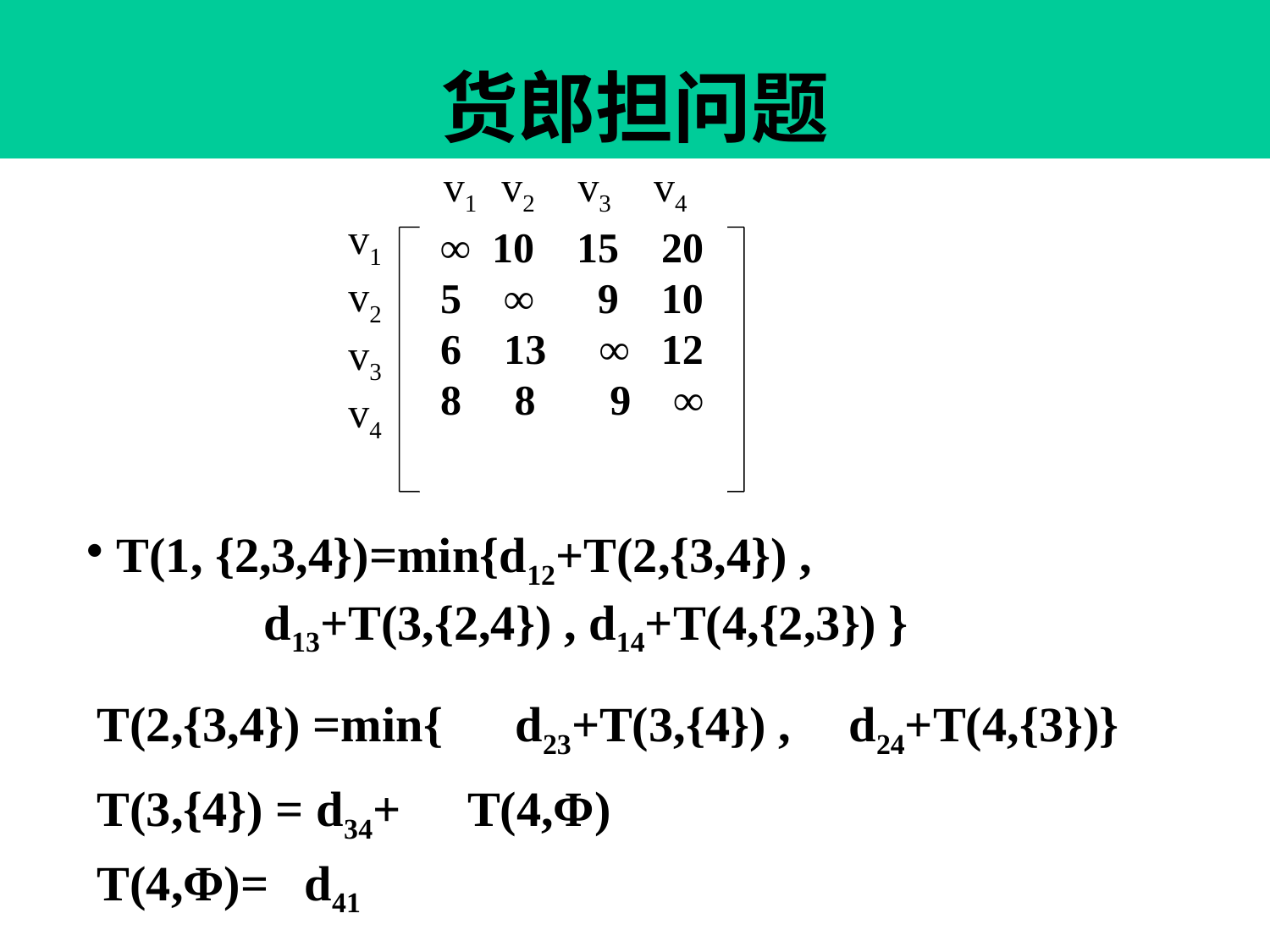

# 货郎担问题
v1    v2       v3    v4
v1
v2
v3
v4
∞  10    15    20
5    ∞      9    10
6    13     ∞   12
8     8       9    ∞

T(1, {2,3,4})=min{d12+T(2,{3,4}) ,
            d13+T(3,{2,4}) , d14+T(4,{2,3}) }
T(2,{3,4}) =min{
d23+T(3,{4}) ,
d24+T(4,{3})}
T(3,{4}) = d34+
T(4,Φ)
T(4,Φ)=
d41